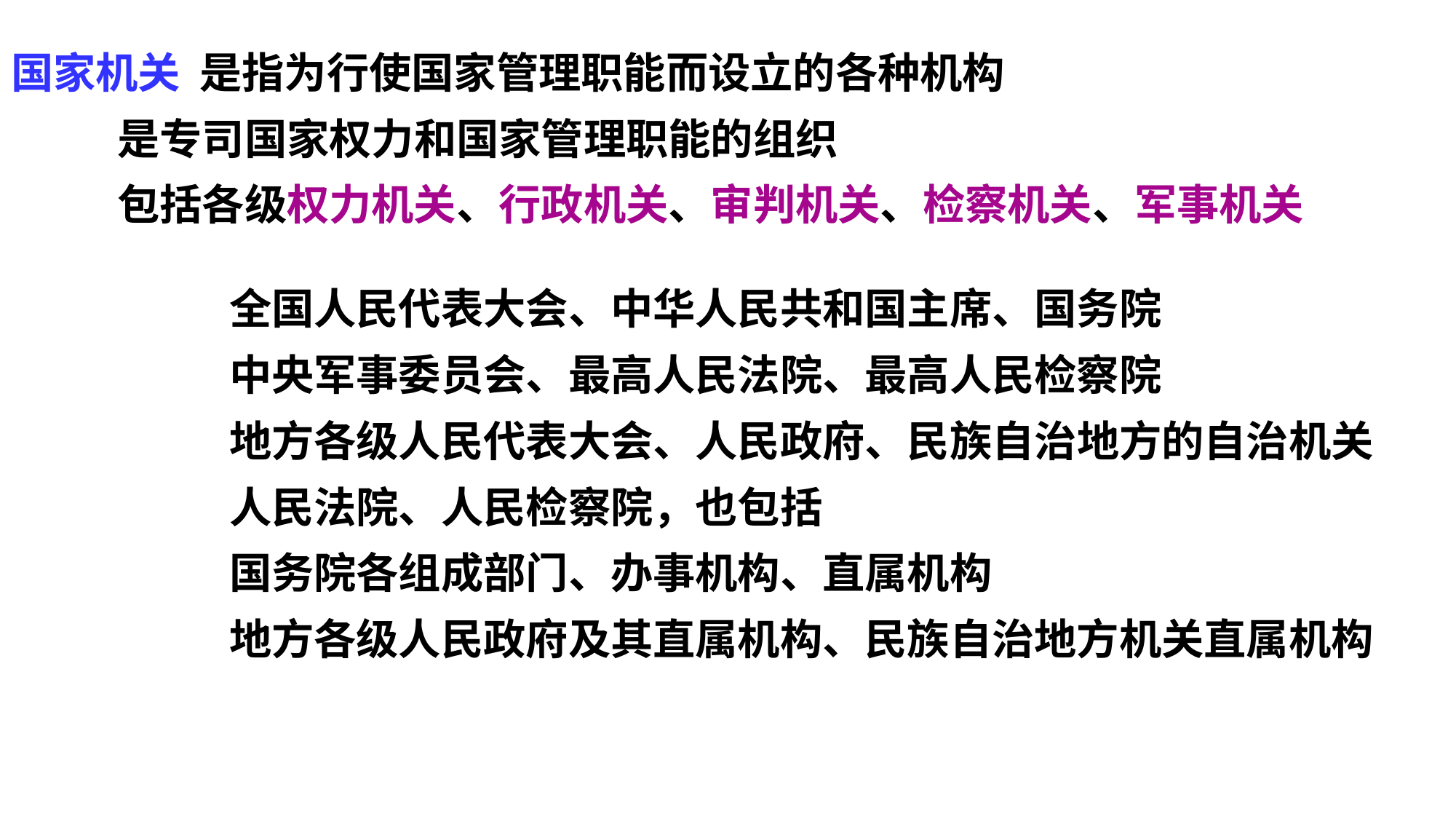

国家机关  是指为行使国家管理职能而设立的各种机构
          是专司国家权力和国家管理职能的组织
          包括各级权力机关、行政机关、审判机关、检察机关、军事机关

		全国人民代表大会、中华人民共和国主席、国务院
		中央军事委员会、最高人民法院、最高人民检察院
		地方各级人民代表大会、人民政府、民族自治地方的自治机关
		人民法院、人民检察院，也包括
		国务院各组成部门、办事机构、直属机构
		地方各级人民政府及其直属机构、民族自治地方机关直属机构